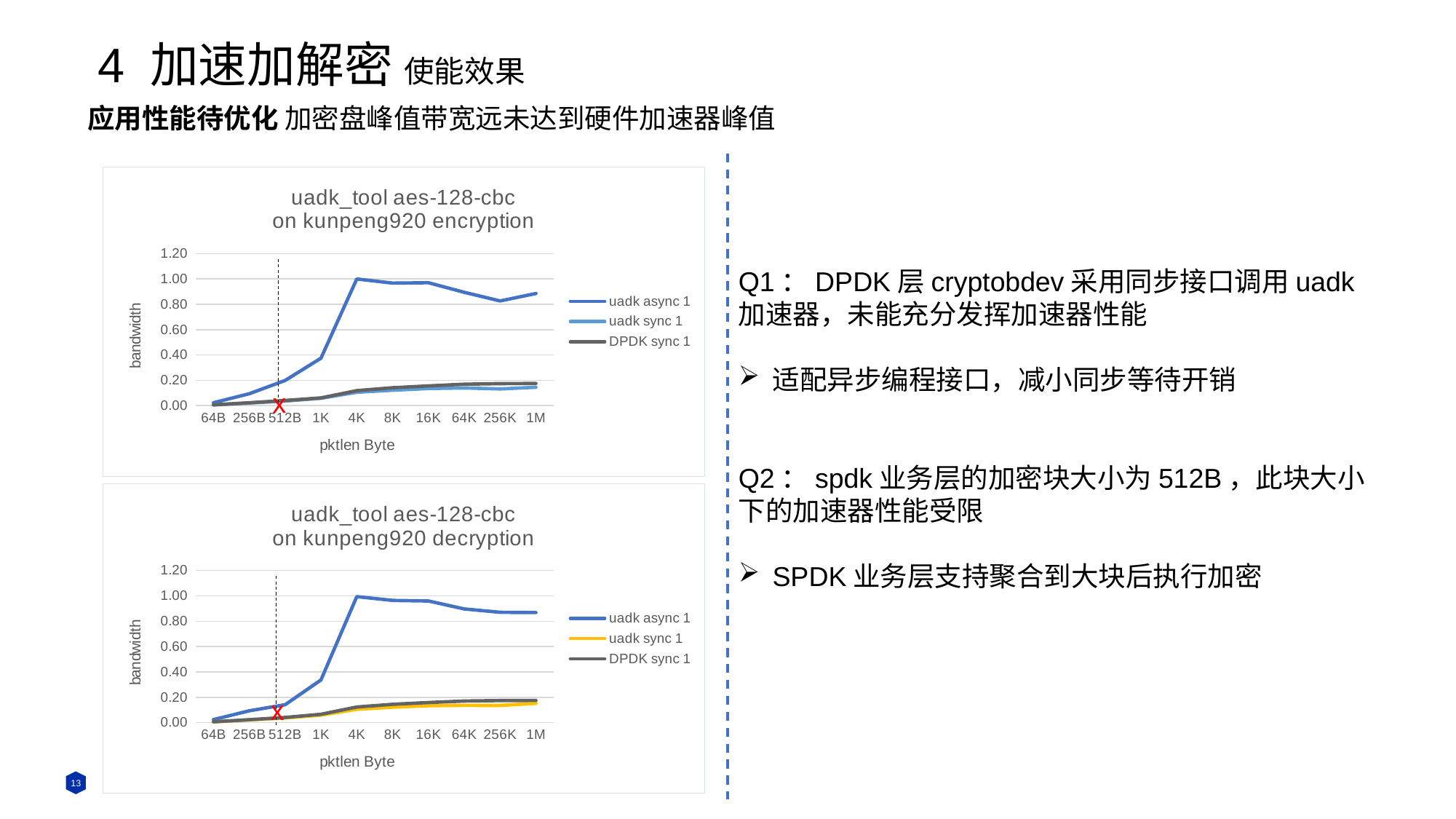

4 加速加解密 使能效果
应用性能待优化 加密盘峰值带宽远未达到硬件加速器峰值

### Chart: uadk_tool aes-128-cbc
on kunpeng920 encryption

| Category | uadk async 1 | uadk sync 1 | DPDK sync 1 |
|---|---|---|---|
| 64B | 0.02301910576371316 | 0.0057971082659943746 | 0.006431427146929062 |
| 256B | 0.09414362717891311 | 0.020752001354618403 | 0.023052594940876553 |
| 512B | 0.19864326500663199 | 0.036510023235468425 | 0.04074541640405257 |
| 1K | 0.3745084804756216 | 0.05834854143344967 | 0.061282936511669474 |
| 4K | 1.0 | 0.10553676754183795 | 0.11846438952804719 |
| 8K | 0.967525610754165 | 0.12147587556324844 | 0.1411647836843739 |
| 16K | 0.9703253906286746 | 0.1351490550595938 | 0.15606408097607782 |
| 64K | 0.8949865008513401 | 0.13959389669153272 | 0.16917979737166403 |
| 256K | 0.8266852769912421 | 0.1318365897481727 | 0.17390741559504436 |
| 1M | 0.8851855074645119 | 0.14492770664985938 | 0.1748104945297875 |
Q1：DPDK层cryptobdev采用同步接口调用uadk加速器，未能充分发挥加速器性能
适配异步编程接口，减小同步等待开销

Q2：spdk业务层的加密块大小为512B，此块大小下的加速器性能受限
SPDK业务层支持聚合到大块后执行加密
x

### Chart: uadk_tool aes-128-cbc
on kunpeng920 decryption

| Category | uadk async 1 | uadk sync 1 | DPDK sync 1 |
|---|---|---|---|
| 64B | 0.02354590180897999 | 0.005773590585402106 | 0.006384768068633999 |
| 256B | 0.09309003508837944 | 0.020927208075030807 | 0.022912617705991366 |
| 512B | 0.14099096450711646 | 0.03665700873917011 | 0.040567810880219754 |
| 1K | 0.3365227227829882 | 0.058845940377976164 | 0.06560868460908911 |
| 4K | 0.9945533051748304 | 0.10495705671523853 | 0.12302042275382634 |
| 8K | 0.9642107936746845 | 0.1216463787475424 | 0.1444685474539759 |
| 16K | 0.959841208620641 | 0.1334887068097796 | 0.15811407015794476 |
| 64K | 0.8971924592908949 | 0.13613797352849874 | 0.17028456393516644 |
| 256K | 0.8705904348889495 | 0.13505498433722474 | 0.1738532308589598 |
| 1M | 0.8688607094813882 | 0.15174783402161746 | 0.17479995860888217 |